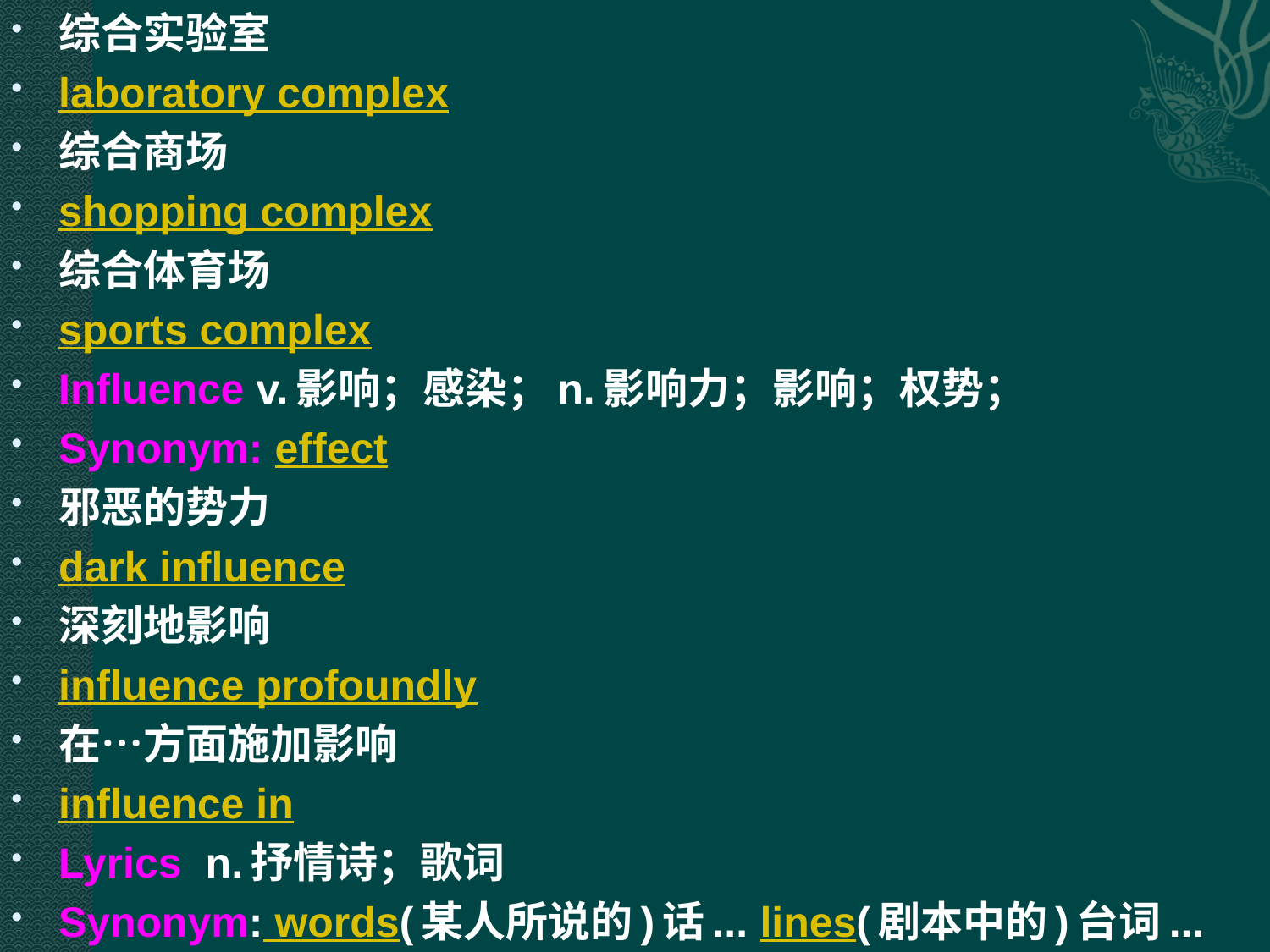

综合实验室
laboratory complex
综合商场
shopping complex
综合体育场
sports complex
Influence v.影响；感染；n.影响力；影响；权势；
Synonym: effect
邪恶的势力
dark influence
深刻地影响
influence profoundly
在…方面施加影响
influence in
Lyrics  n.抒情诗；歌词
Synonym: words(某人所说的)话... lines(剧本中的)台词...